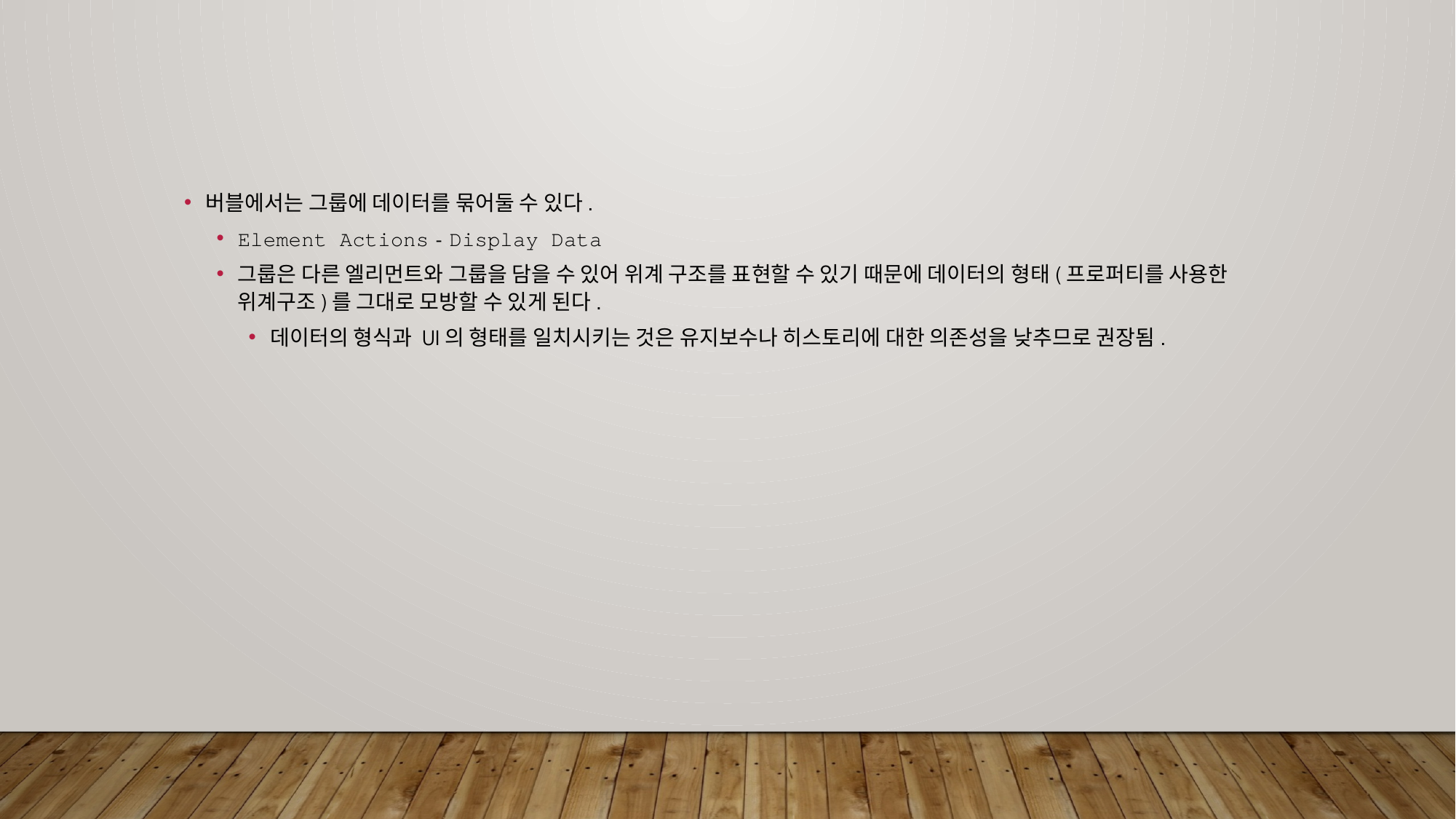

버블에서는 그룹에 데이터를 묶어둘 수 있다.
Element Actions - Display Data
그룹은 다른 엘리먼트와 그룹을 담을 수 있어 위계 구조를 표현할 수 있기 때문에 데이터의 형태(프로퍼티를 사용한 위계구조)를 그대로 모방할 수 있게 된다.
데이터의 형식과 UI의 형태를 일치시키는 것은 유지보수나 히스토리에 대한 의존성을 낮추므로 권장됨.